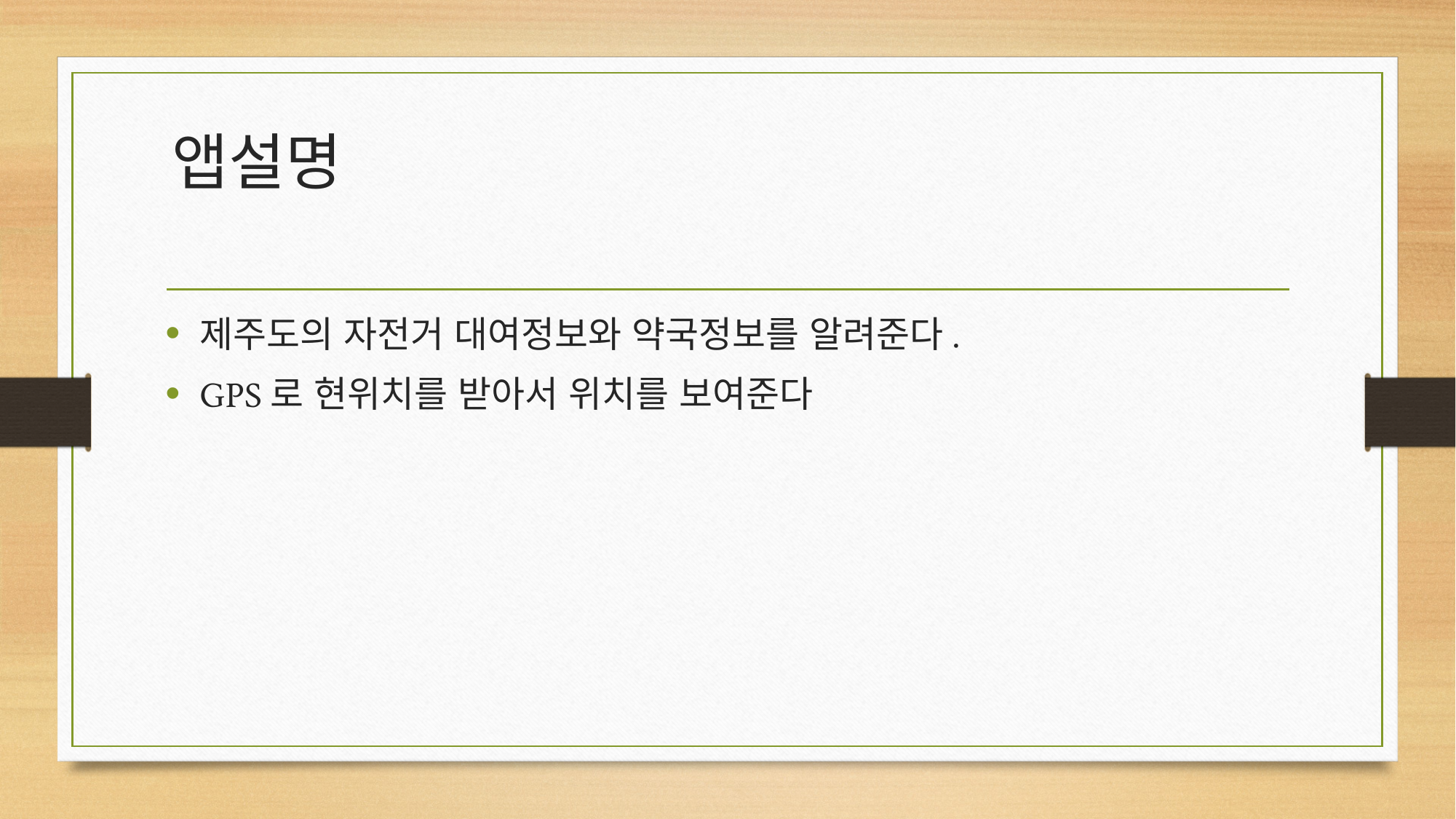

# 앱설명
제주도의 자전거 대여정보와 약국정보를 알려준다.
GPS로 현위치를 받아서 위치를 보여준다